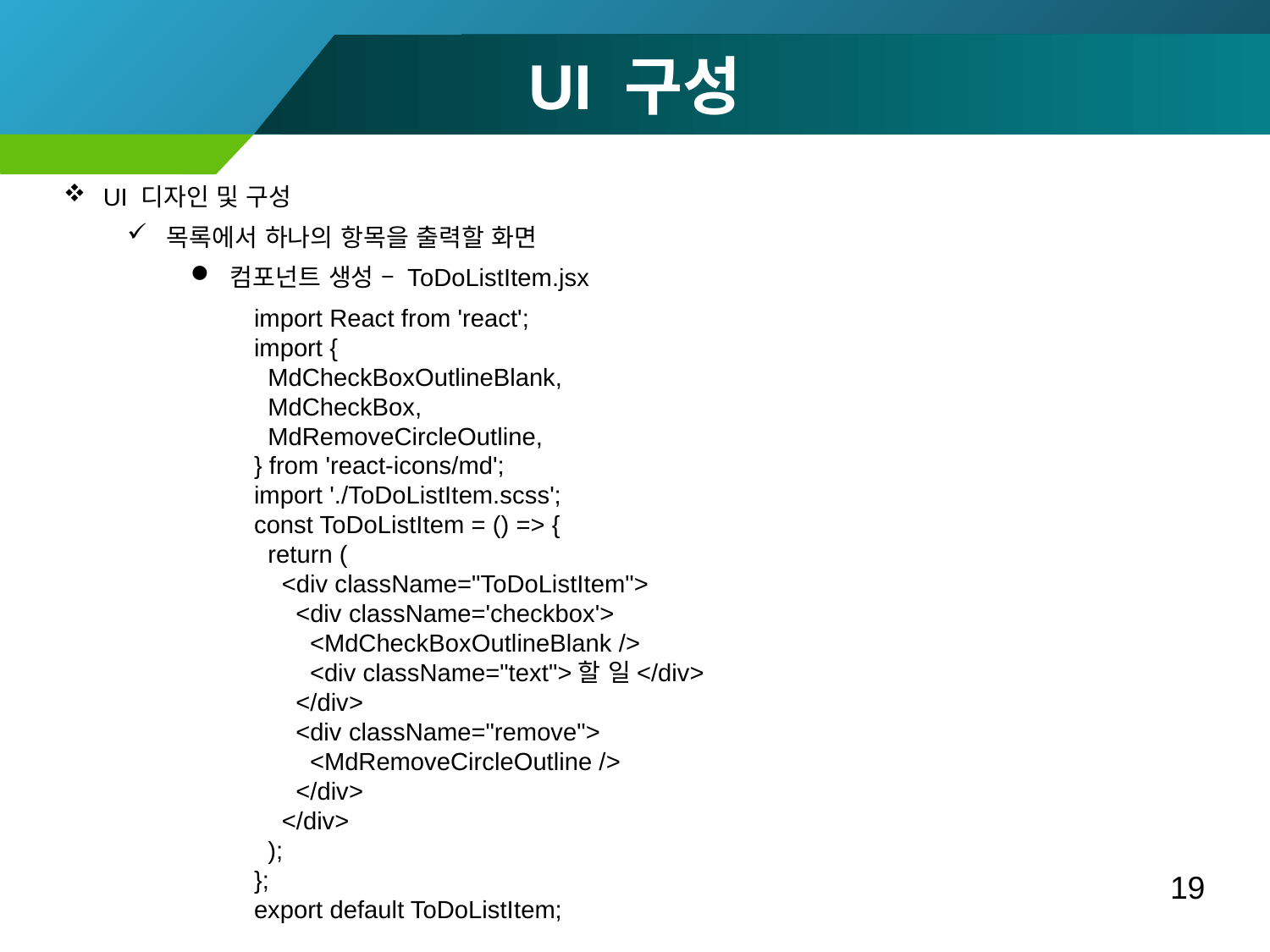

UI 구성
UI 디자인 및 구성
목록에서 하나의 항목을 출력할 화면
컴포넌트 생성 – ToDoListItem.jsx
import React from 'react';
import {
  MdCheckBoxOutlineBlank,
  MdCheckBox,
  MdRemoveCircleOutline,
} from 'react-icons/md';
import './ToDoListItem.scss';
const ToDoListItem = () => {
  return (
    <div className="ToDoListItem">
      <div className='checkbox'>
        <MdCheckBoxOutlineBlank />
        <div className="text">할 일</div>
      </div>
      <div className="remove">
        <MdRemoveCircleOutline />
      </div>
    </div>
  );
};
export default ToDoListItem;

19